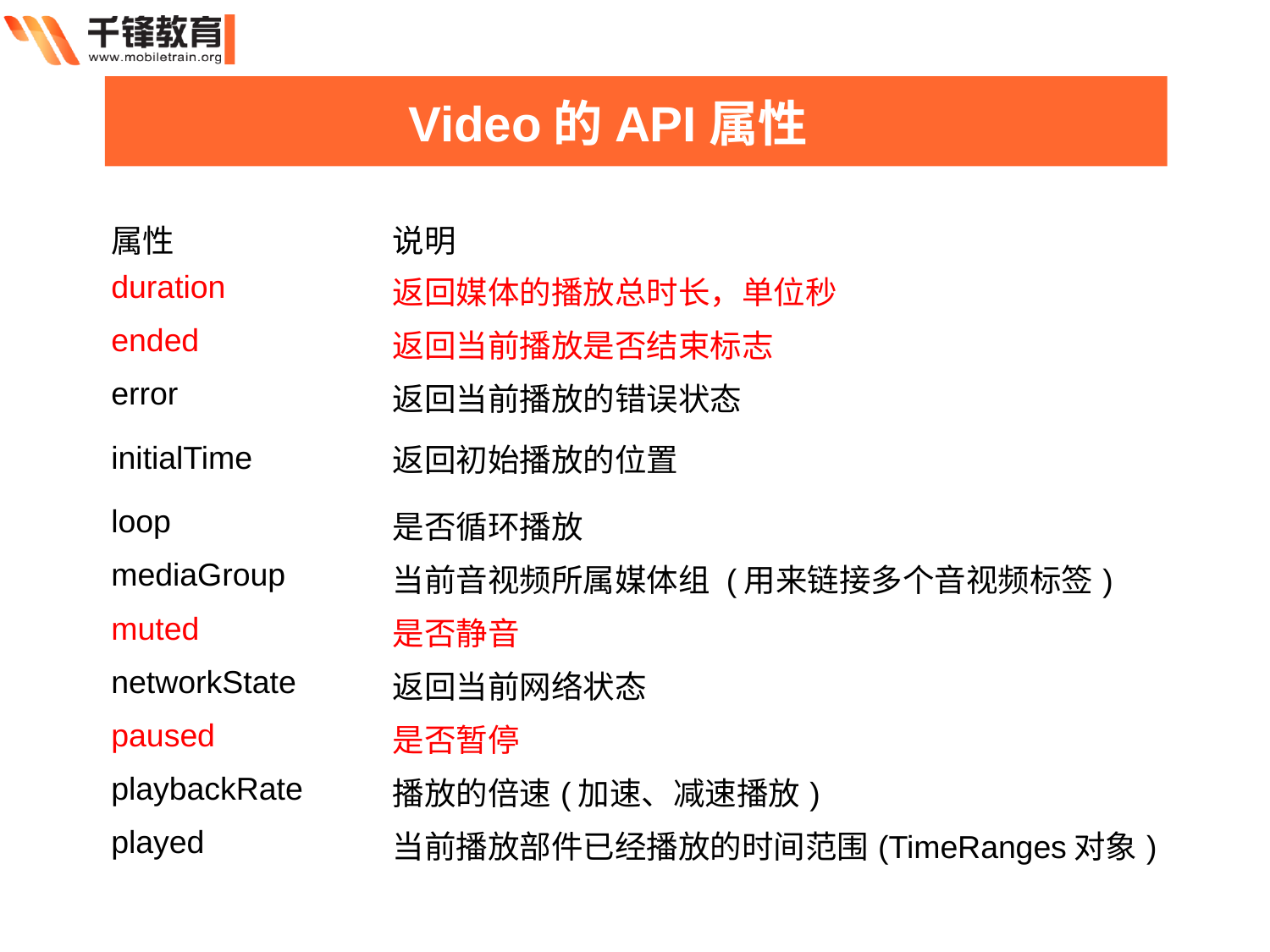

Video的API属性
| 属性 | 说明 |
| --- | --- |
| duration | 返回媒体的播放总时长，单位秒 |
| ended | 返回当前播放是否结束标志 |
| error | 返回当前播放的错误状态 |
| initialTime | 返回初始播放的位置 |
| loop | 是否循环播放 |
| mediaGroup | 当前音视频所属媒体组 (用来链接多个音视频标签) |
| muted | 是否静音 |
| networkState | 返回当前网络状态 |
| paused | 是否暂停 |
| playbackRate | 播放的倍速(加速、减速播放) |
| played | 当前播放部件已经播放的时间范围(TimeRanges对象) |